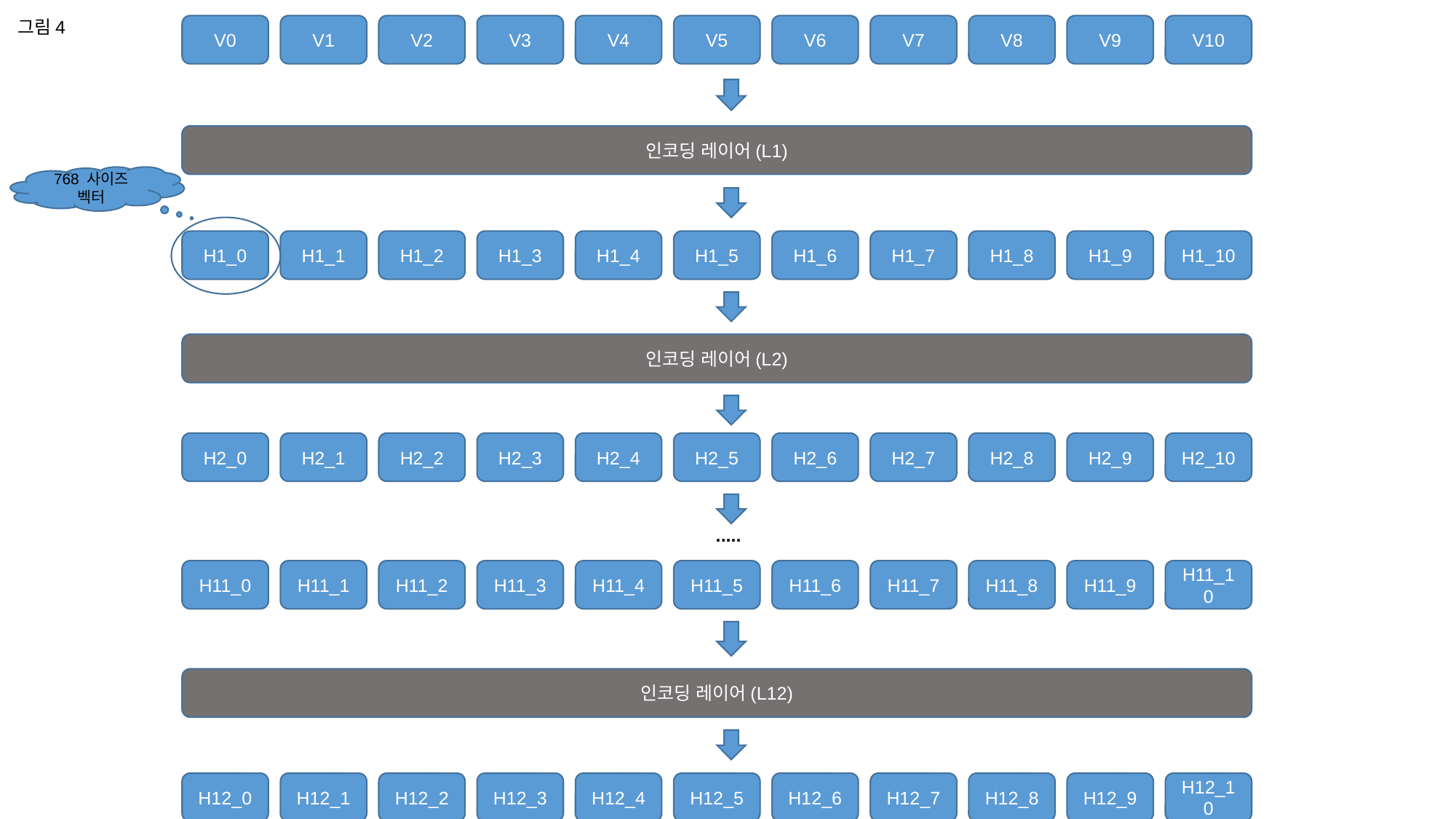

그림4
V0
V1
V2
V3
V4
V5
V6
V7
V8
V9
V10

인코딩 레이어(L1)
768 사이즈 벡터

H1_0
H1_1
H1_2
H1_3
H1_4
H1_5
H1_6
H1_7
H1_8
H1_9
H1_10

인코딩 레이어(L2)

H2_0
H2_1
H2_2
H2_3
H2_4
H2_5
H2_6
H2_7
H2_8
H2_9
H2_10

.....
H11_0
H11_1
H11_2
H11_3
H11_4
H11_5
H11_6
H11_7
H11_8
H11_9
H11_10

인코딩 레이어(L12)

H12_0
H12_1
H12_2
H12_3
H12_4
H12_5
H12_6
H12_7
H12_8
H12_9
H12_10